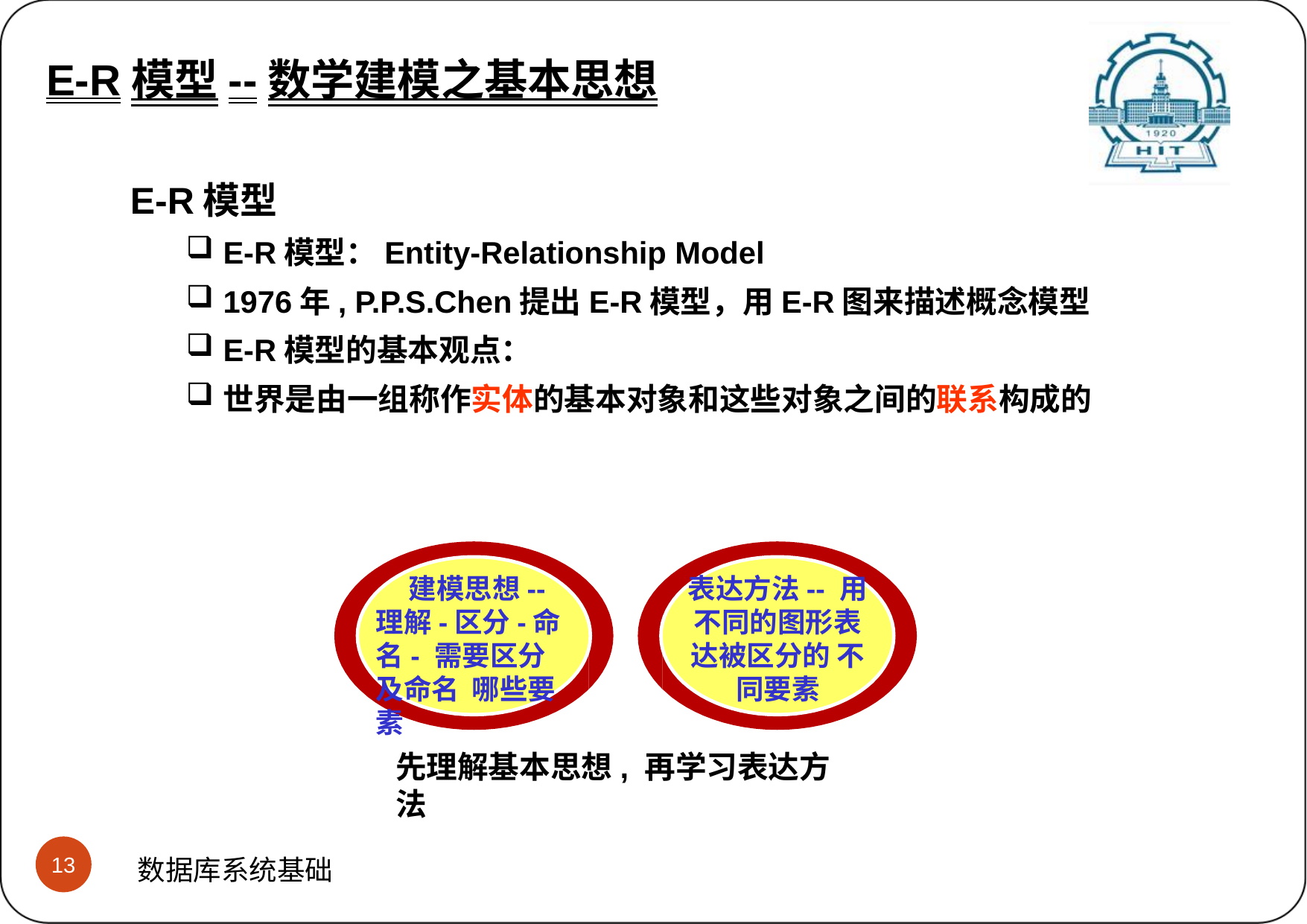

E-R模型--数学建模之基本思想
# E-R模型--数据建模之基本思想
(1)E-R模型首先是一种数据建模的思想
E-R模型
E-R模型：Entity-Relationship Model
1976年, P.P.S.Chen提出E-R模型，用E-R图来描述概念模型
E-R模型的基本观点：
世界是由一组称作实体的基本对象和这些对象之间的联系构成的

建模思想-- 理解-区分-命名- 需要区分及命名  哪些要素
表达方法-- 用不同的图形表 达被区分的 不同要素
先理解基本思想, 再学习表达方法